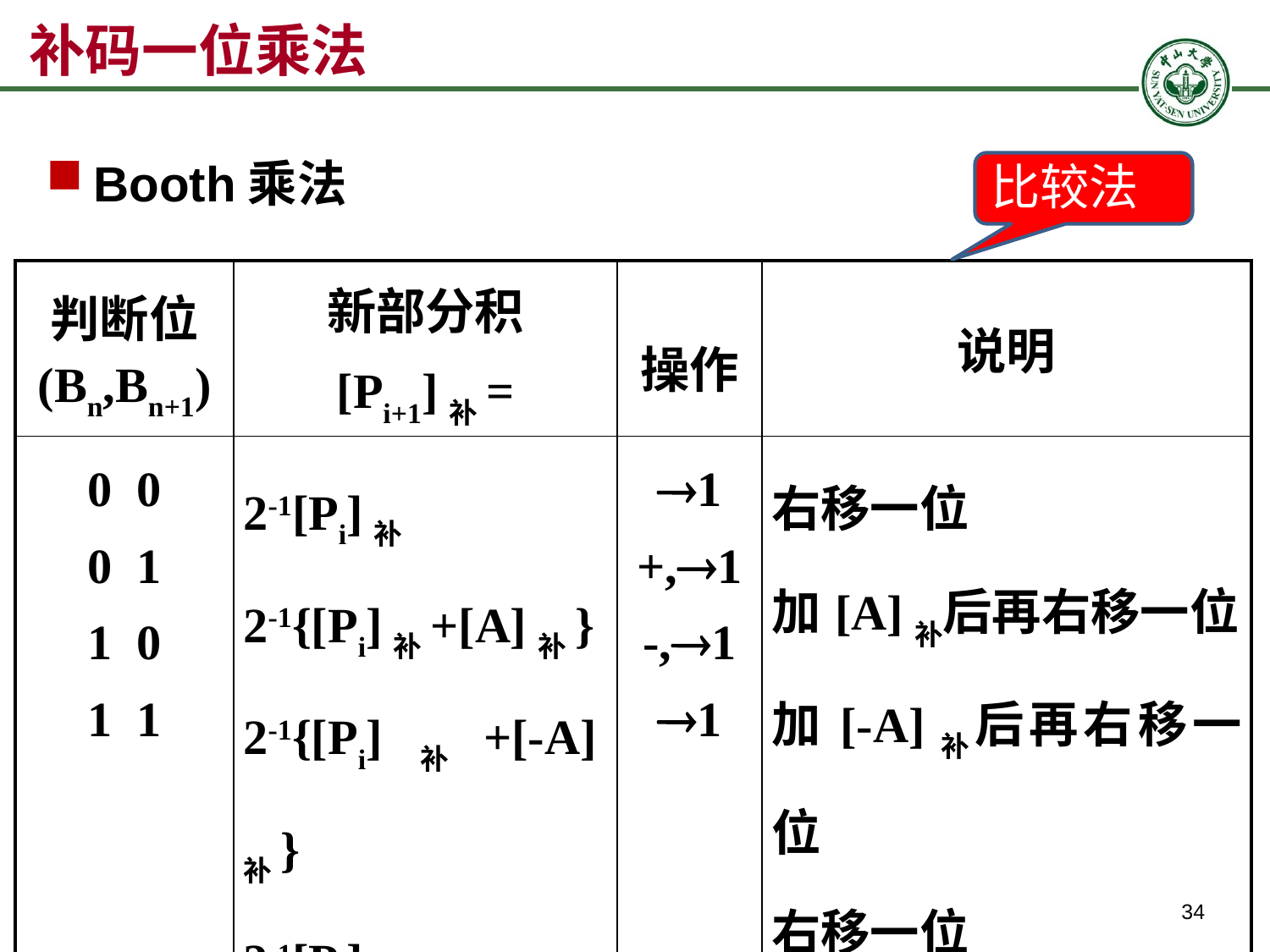

# 补码一位乘法
Booth乘法
比较法
| 判断位 (Bn,Bn+1) | 新部分积 [Pi+1]补= | 操作 | 说明 |
| --- | --- | --- | --- |
| 0 0 0 1 1 0 1 1 | 2-1[Pi]补 2-1{[Pi]补+[A]补} 2-1{[Pi]补+[-A]补} 2-1[Pi]补 | →1 +,→1 -,→1 →1 | 右移一位 加[A]补后再右移一位 加[-A]补后再右移一位 右移一位 |